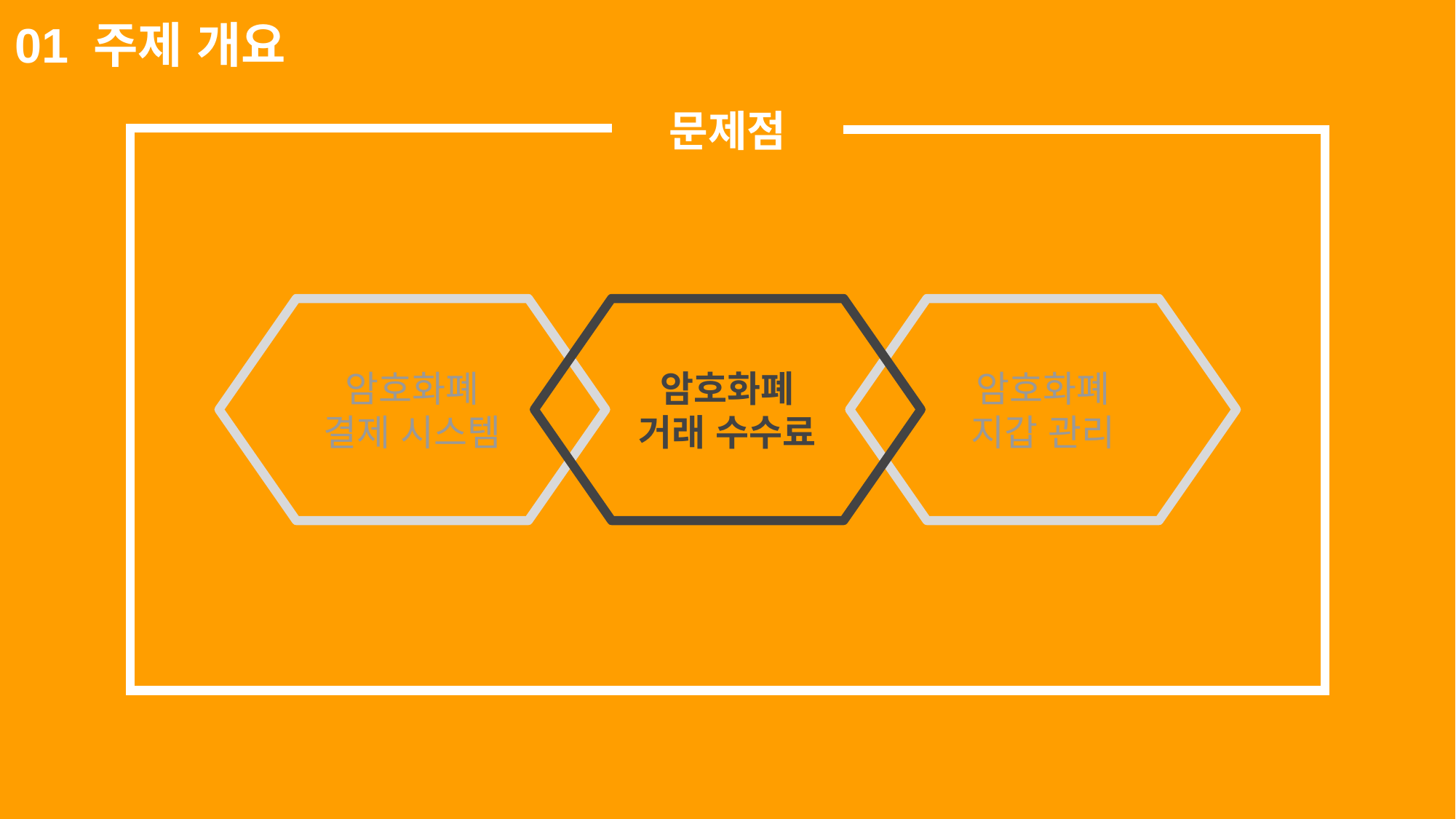

01 주제 개요
문제점
암호화폐
결제 시스템
암호화폐
거래 수수료
암호화폐
지갑 관리